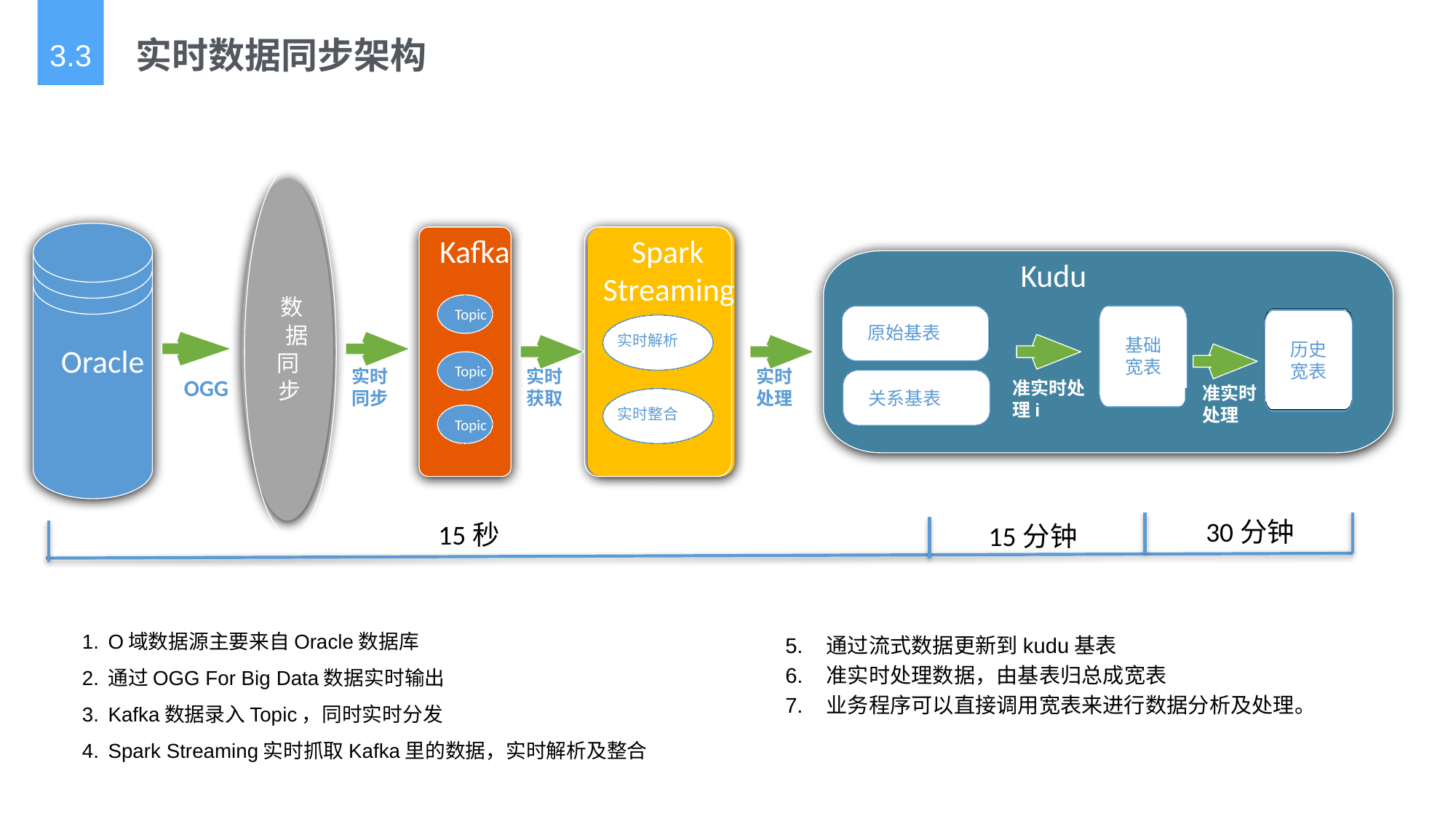

3.3
实时数据同步架构

Kafka
Spark

Kudu
Streaming
数

Topic

据
原始基表

实时解析
基础
宽表

历史
宽表
Oracle

同

Topic
实时
实时
实时

OGG
步
准实时处理i

准实时处理
同步
获取
处理
关系基表

实时整合

Topic
30分钟
15秒
15分钟
通过流式数据更新到kudu基表
准实时处理数据，由基表归总成宽表
业务程序可以直接调用宽表来进行数据分析及处理。

O域数据源主要来自Oracle数据库
通过OGG For Big Data数据实时输出
Kafka数据录入Topic，同时实时分发
Spark Streaming实时抓取Kafka里的数据，实时解析及整合